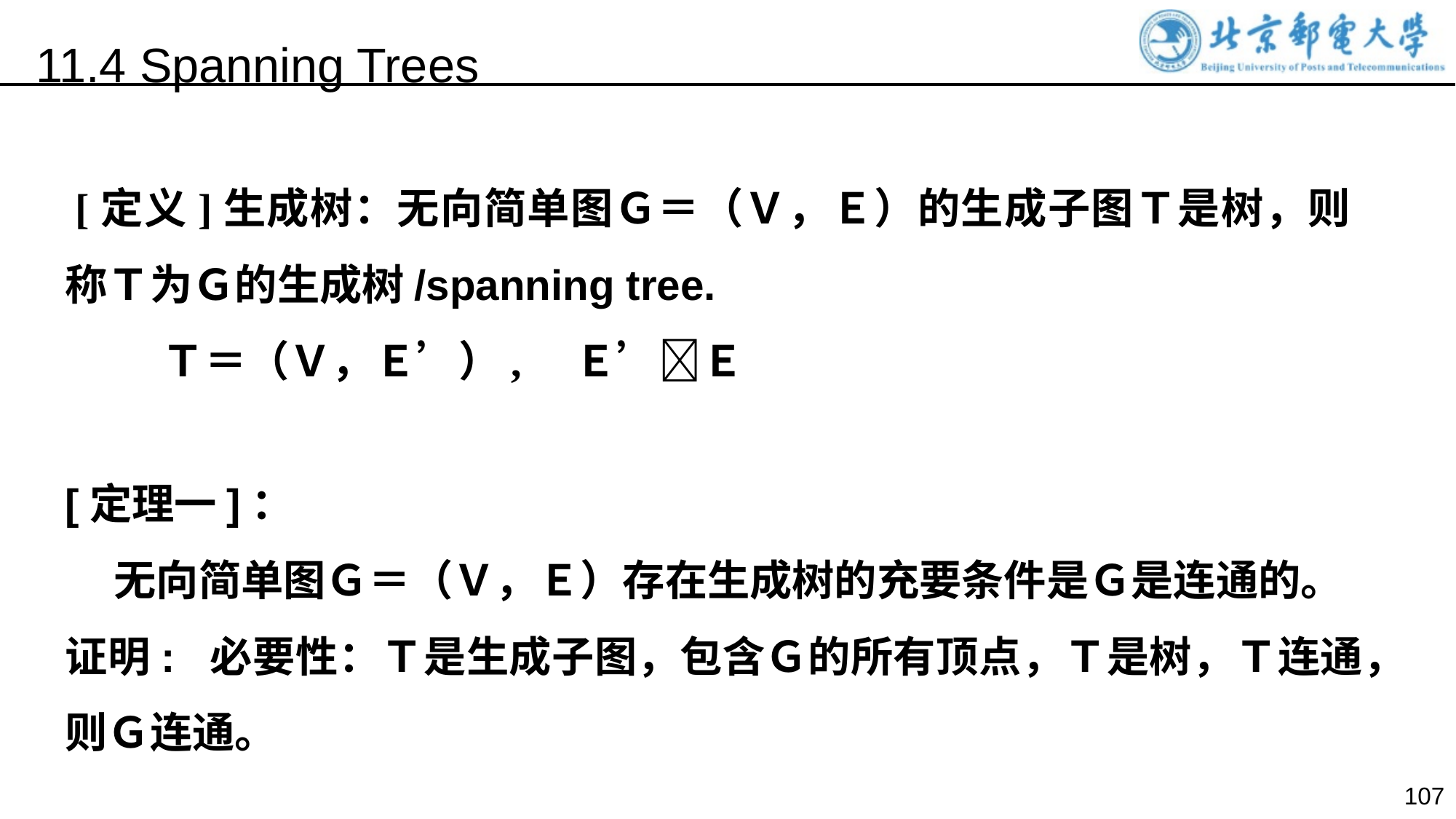

11.4 Spanning Trees
 [定义]生成树：无向简单图Ｇ＝（Ｖ，Ｅ）的生成子图Ｔ是树，则称Ｔ为Ｇ的生成树/spanning tree.
         Ｔ＝（Ｖ，Ｅ’）,    Ｅ’⊆Ｅ
[定理一]：
    无向简单图Ｇ＝（Ｖ，Ｅ）存在生成树的充要条件是Ｇ是连通的。
证明:  必要性：Ｔ是生成子图，包含Ｇ的所有顶点，Ｔ是树，Ｔ连通，则Ｇ连通。